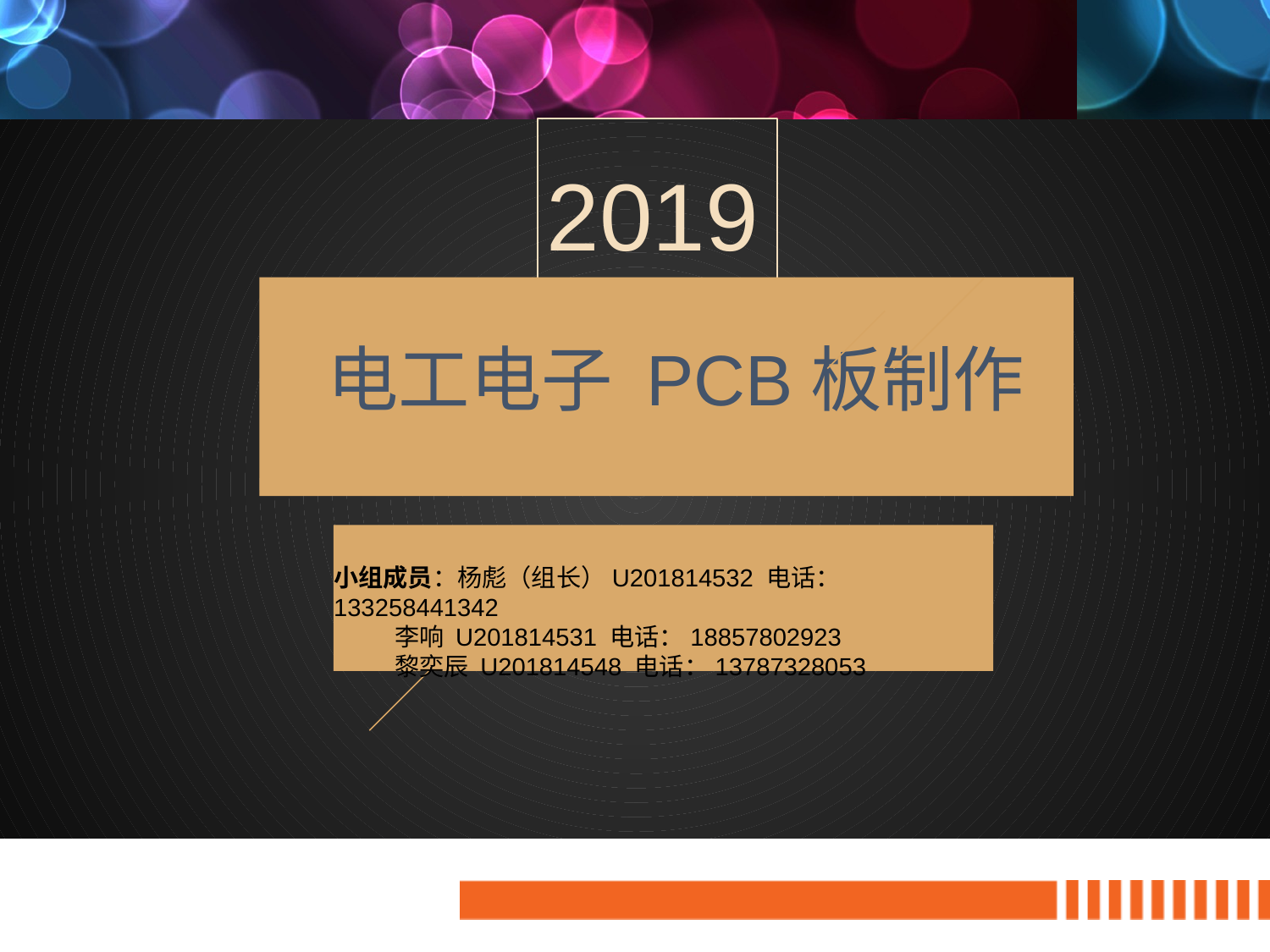

2019

电工电子 PCB板制作

小组成员：杨彪（组长）U201814532 电话：133258441342
          李响 U201814531 电话：18857802923
          黎奕辰 U201814548 电话：13787328053